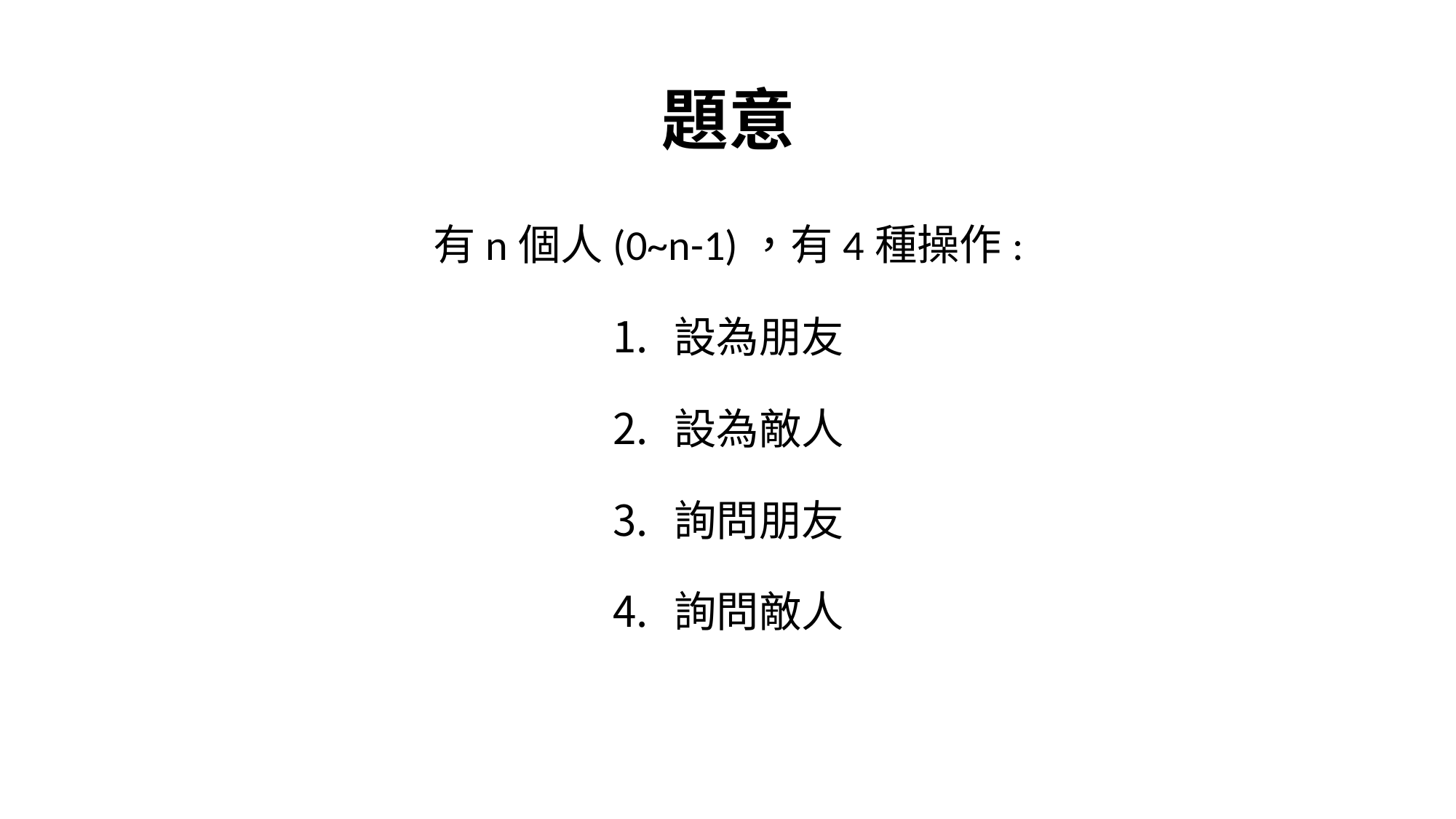

# 題意
有n個人(0~n-1)，有4種操作:
設為朋友
設為敵人
詢問朋友
詢問敵人